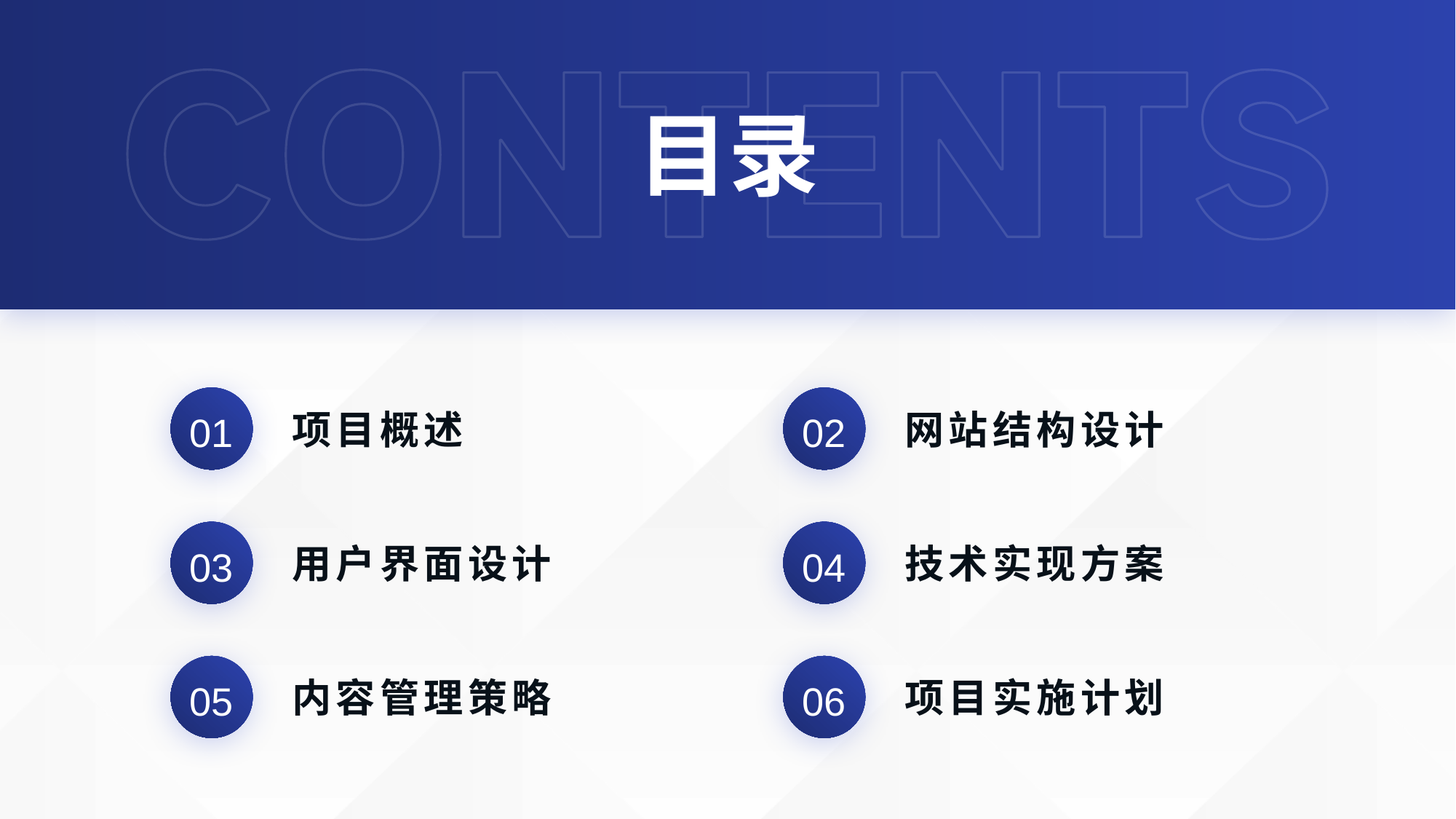

# 目录
01
02
项目概述
网站结构设计
03
04
用户界面设计
技术实现方案
05
06
内容管理策略
项目实施计划